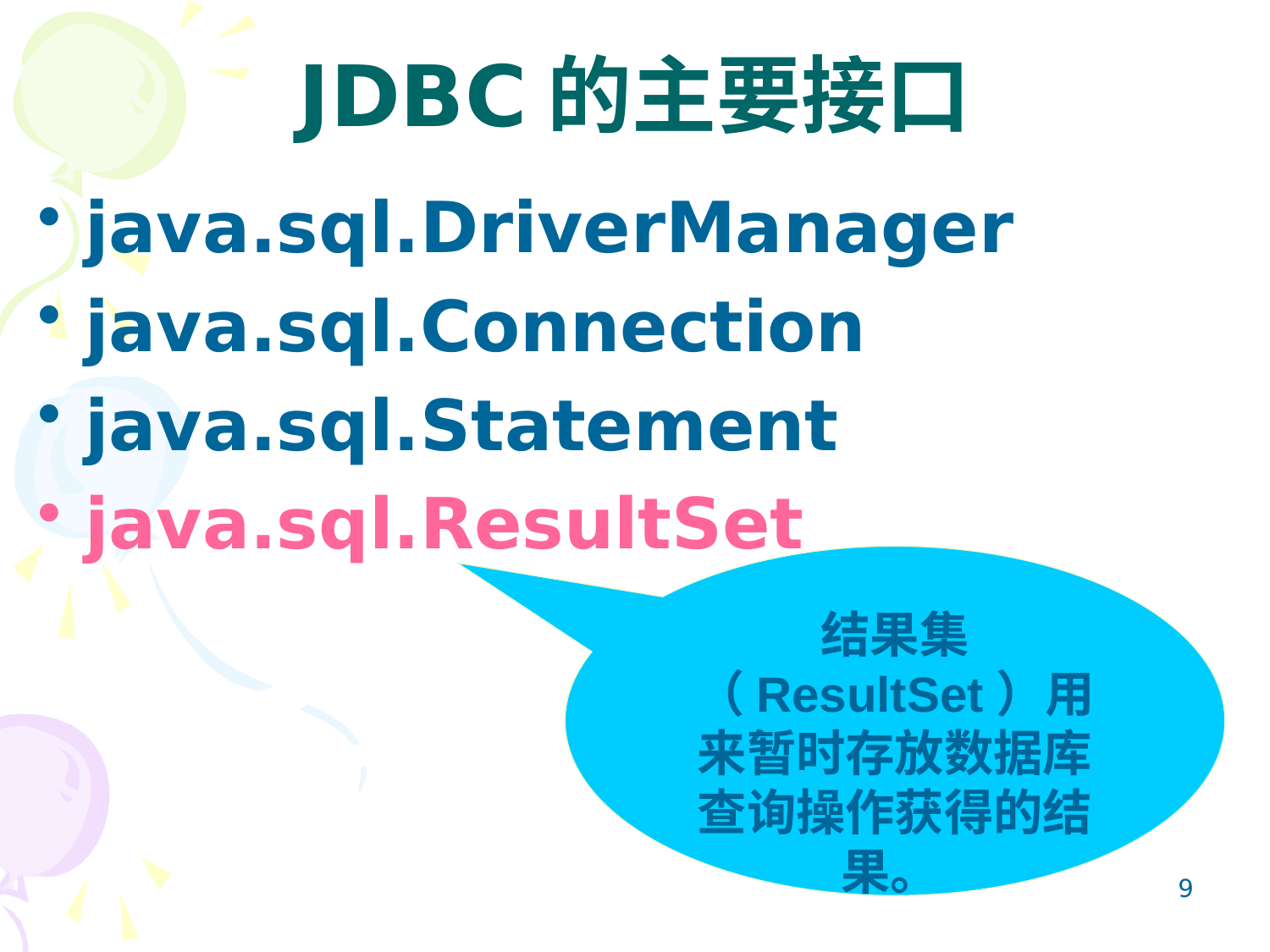

# JDBC的主要接口
java.sql.DriverManager
java.sql.Connection
java.sql.Statement
java.sql.ResultSet

结果集（ResultSet）用来暂时存放数据库查询操作获得的结果。
9